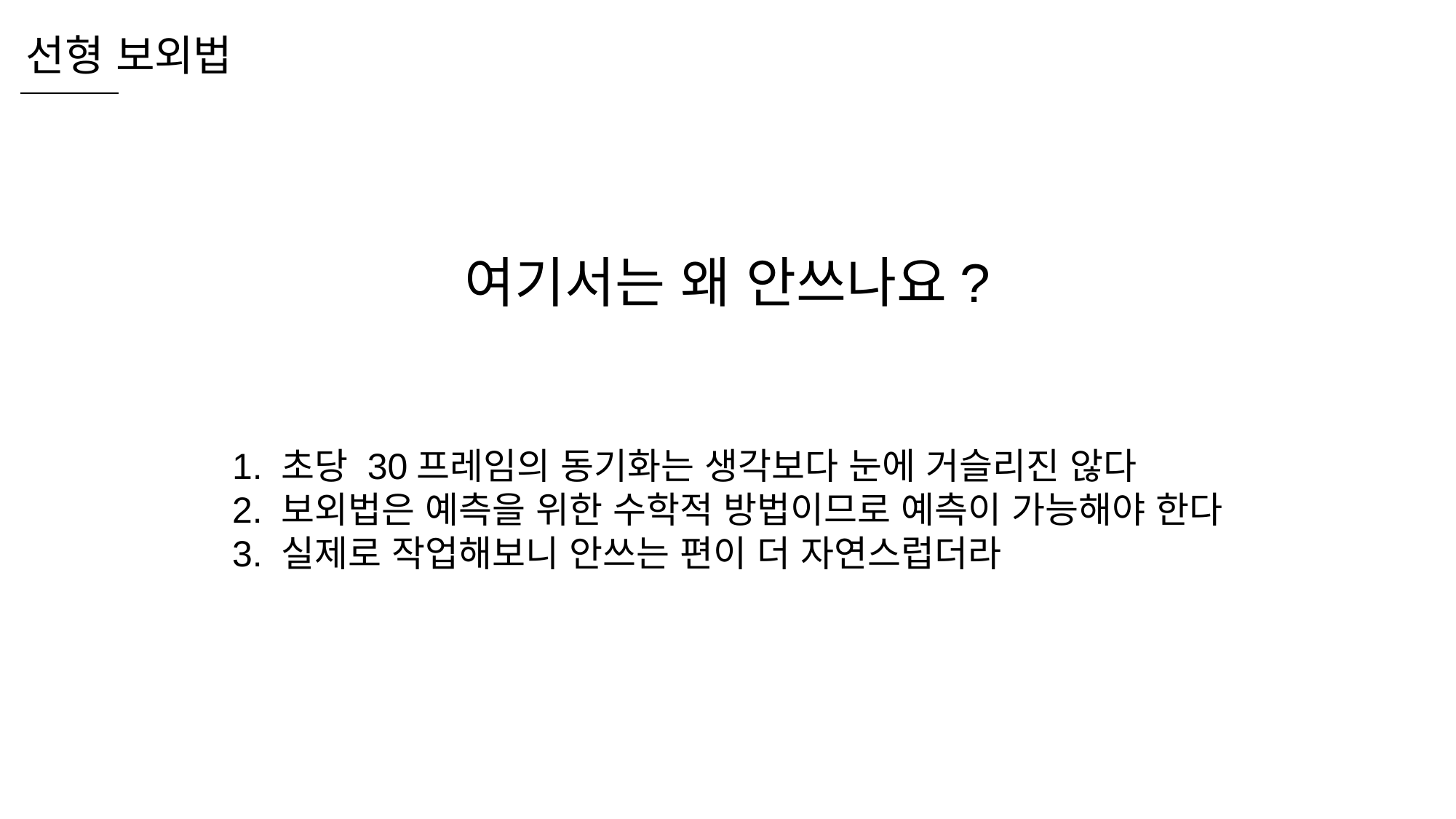

선형 보외법
여기서는 왜 안쓰나요?
1. 초당 30프레임의 동기화는 생각보다 눈에 거슬리진 않다
2. 보외법은 예측을 위한 수학적 방법이므로 예측이 가능해야 한다
3. 실제로 작업해보니 안쓰는 편이 더 자연스럽더라